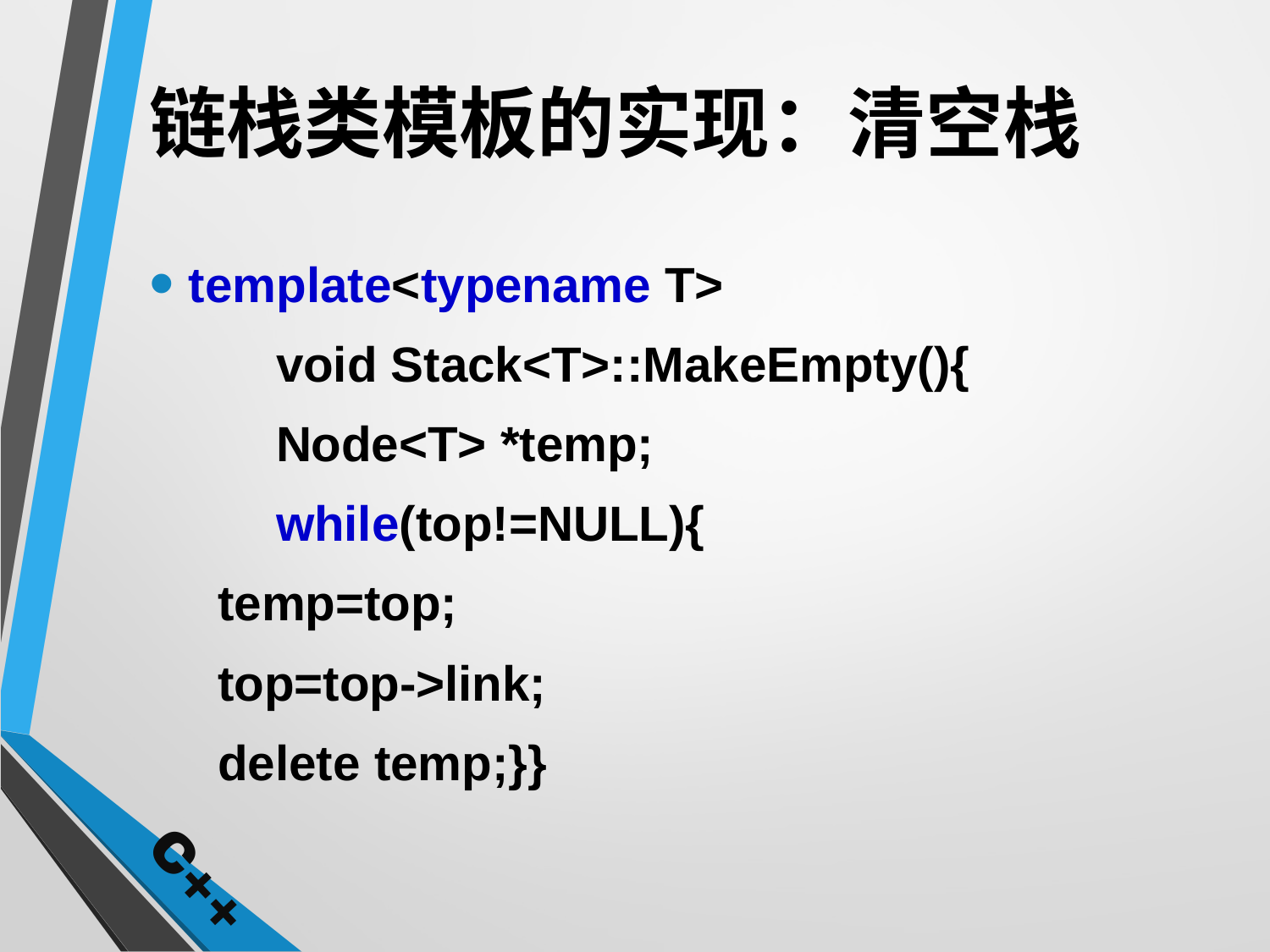

# 链栈类模板的实现：清空栈
template<typename T>
	void Stack<T>::MakeEmpty(){
	Node<T> *temp;
	while(top!=NULL){
     temp=top;
     top=top->link;
     delete temp;}}